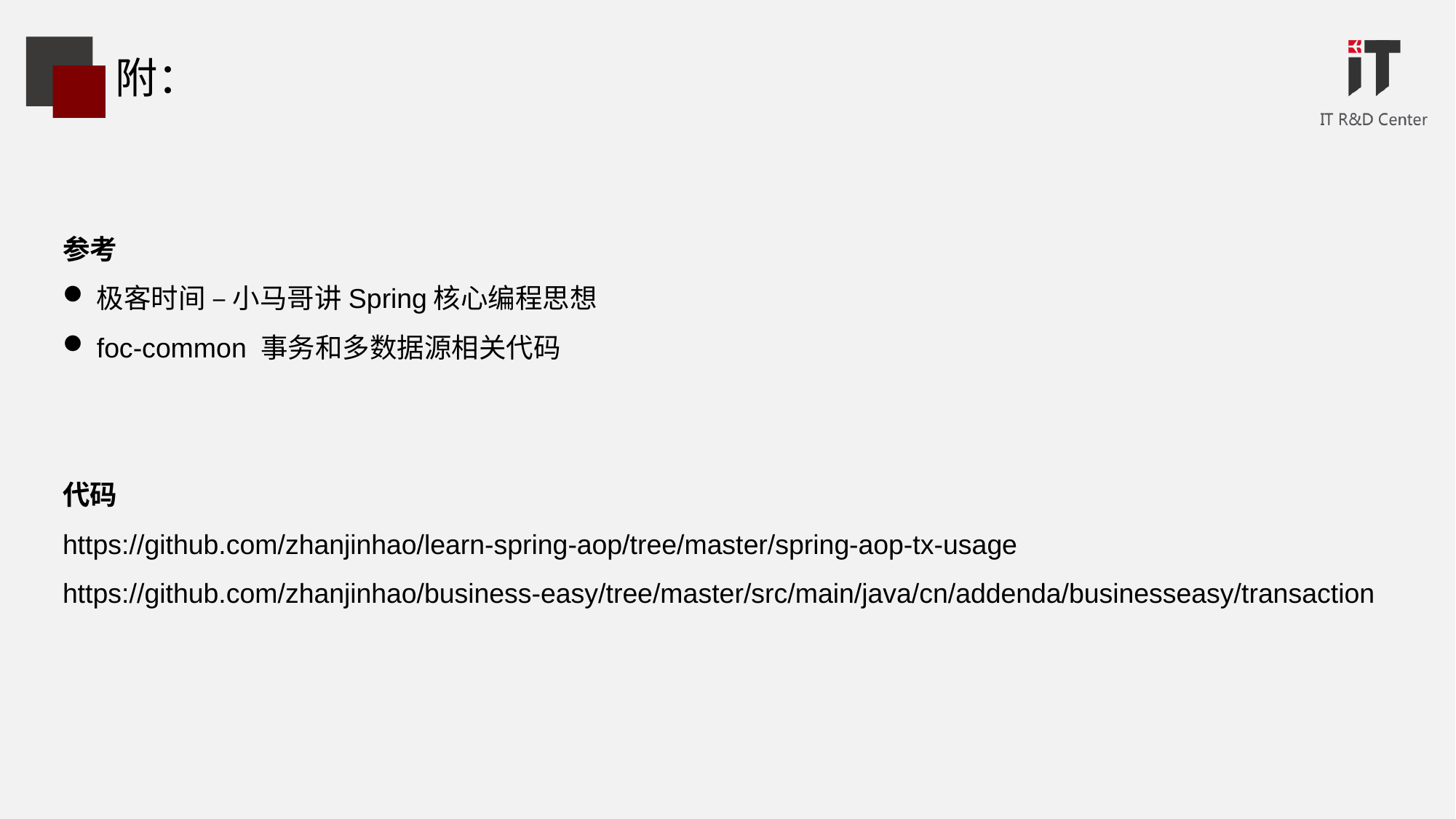

# 附：
参考
极客时间 – 小马哥讲Spring核心编程思想
foc-common 事务和多数据源相关代码

代码
https://github.com/zhanjinhao/learn-spring-aop/tree/master/spring-aop-tx-usage
https://github.com/zhanjinhao/business-easy/tree/master/src/main/java/cn/addenda/businesseasy/transaction